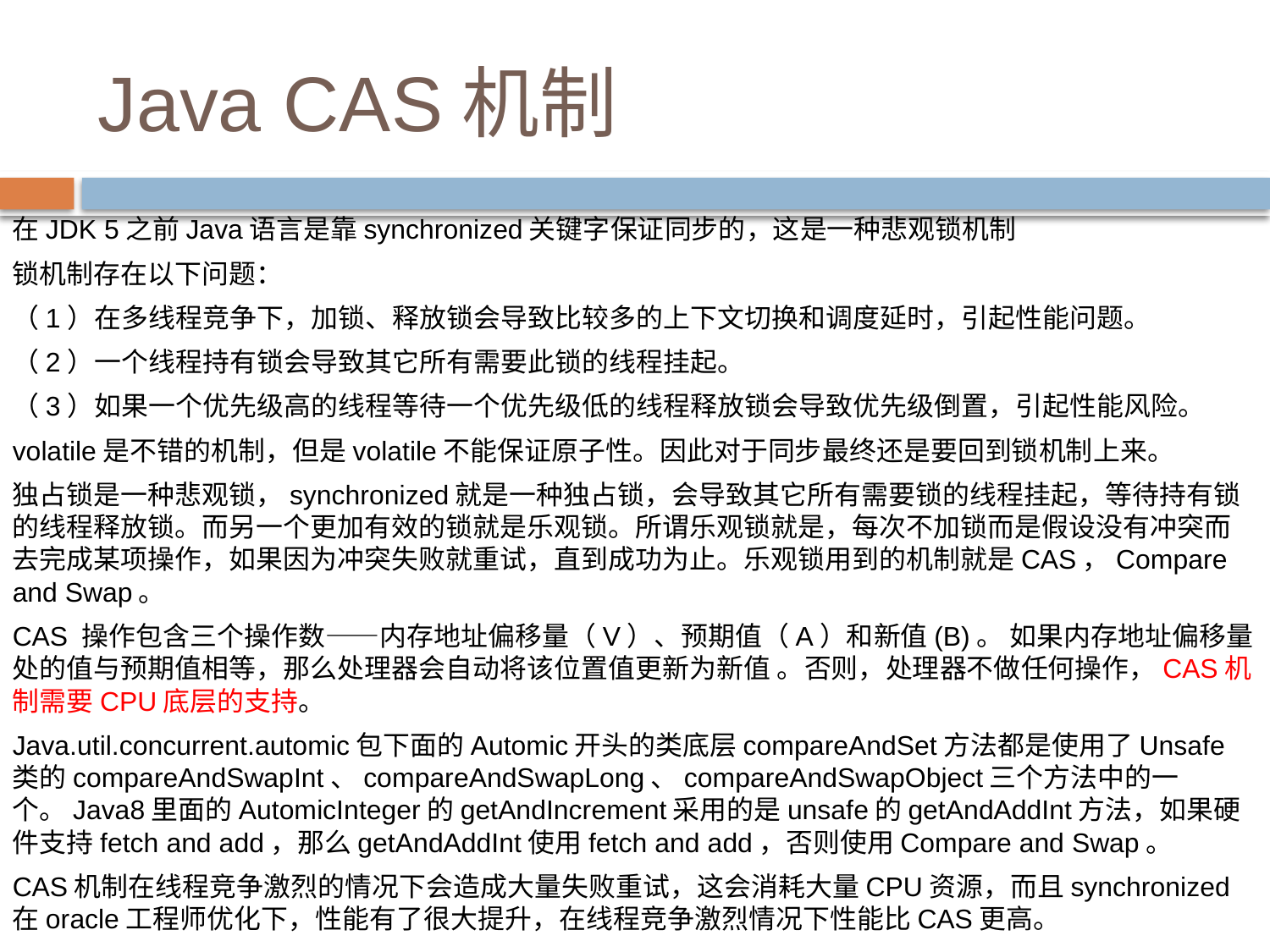

# Java CAS机制
在JDK 5之前Java语言是靠synchronized关键字保证同步的，这是一种悲观锁机制
锁机制存在以下问题：
（1）在多线程竞争下，加锁、释放锁会导致比较多的上下文切换和调度延时，引起性能问题。
（2）一个线程持有锁会导致其它所有需要此锁的线程挂起。
（3）如果一个优先级高的线程等待一个优先级低的线程释放锁会导致优先级倒置，引起性能风险。
volatile是不错的机制，但是volatile不能保证原子性。因此对于同步最终还是要回到锁机制上来。
独占锁是一种悲观锁，synchronized就是一种独占锁，会导致其它所有需要锁的线程挂起，等待持有锁的线程释放锁。而另一个更加有效的锁就是乐观锁。所谓乐观锁就是，每次不加锁而是假设没有冲突而去完成某项操作，如果因为冲突失败就重试，直到成功为止。乐观锁用到的机制就是CAS，Compare and Swap。
CAS 操作包含三个操作数——内存地址偏移量（V）、预期值（A）和新值(B)。 如果内存地址偏移量处的值与预期值相等，那么处理器会自动将该位置值更新为新值 。否则，处理器不做任何操作，CAS机制需要CPU底层的支持。
Java.util.concurrent.automic包下面的Automic开头的类底层compareAndSet方法都是使用了Unsafe类的compareAndSwapInt、compareAndSwapLong、compareAndSwapObject三个方法中的一个。Java8里面的AutomicInteger的getAndIncrement采用的是unsafe的getAndAddInt方法，如果硬件支持fetch and add，那么getAndAddInt使用fetch and add，否则使用Compare and Swap。
CAS机制在线程竞争激烈的情况下会造成大量失败重试，这会消耗大量CPU资源，而且synchronized在oracle工程师优化下，性能有了很大提升，在线程竞争激烈情况下性能比CAS更高。